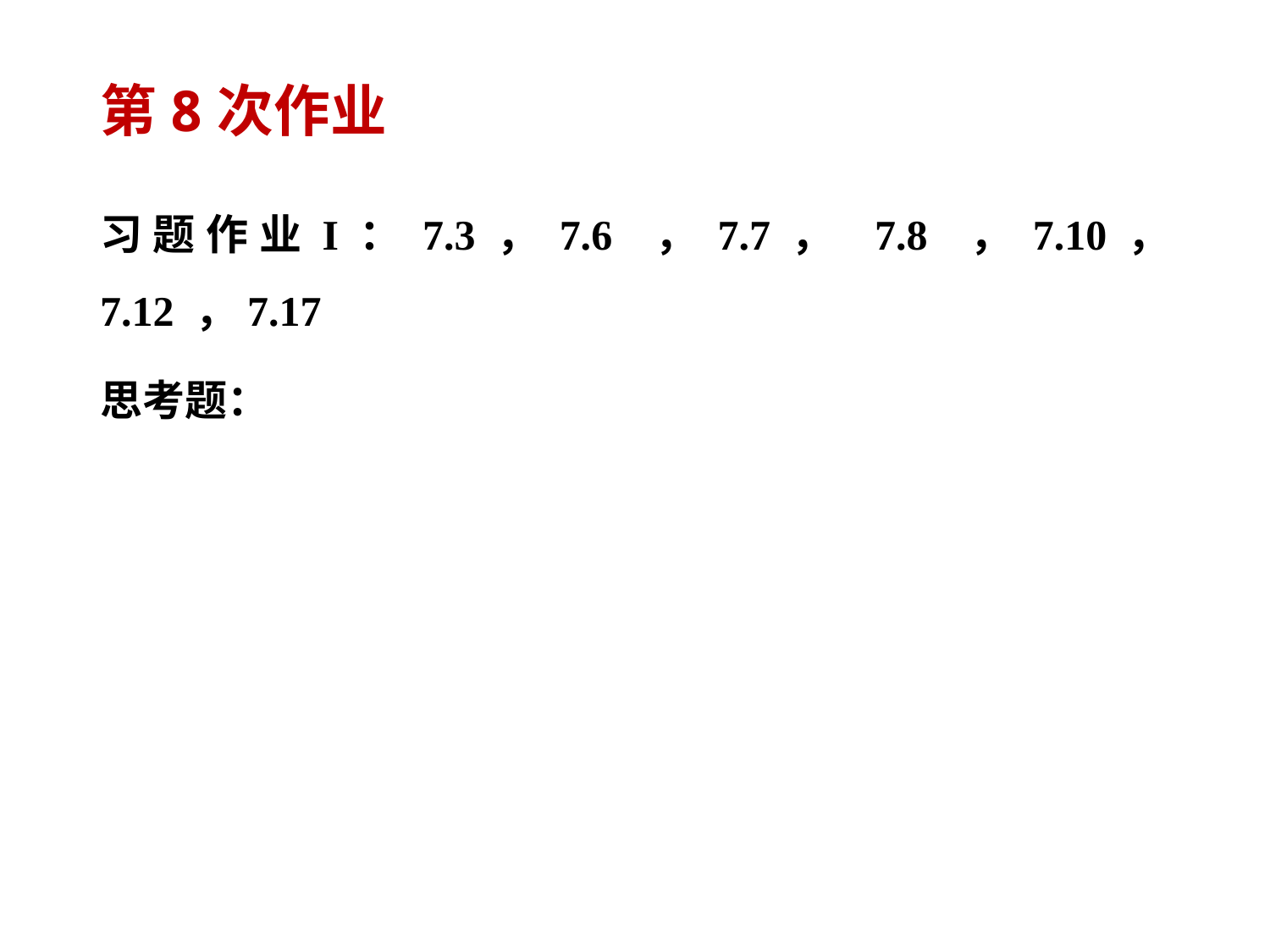

# 第8次作业
习题作业I：7.3，7.6 ，7.7， 7.8 ，7.10， 7.12 ，7.17
思考题：
60